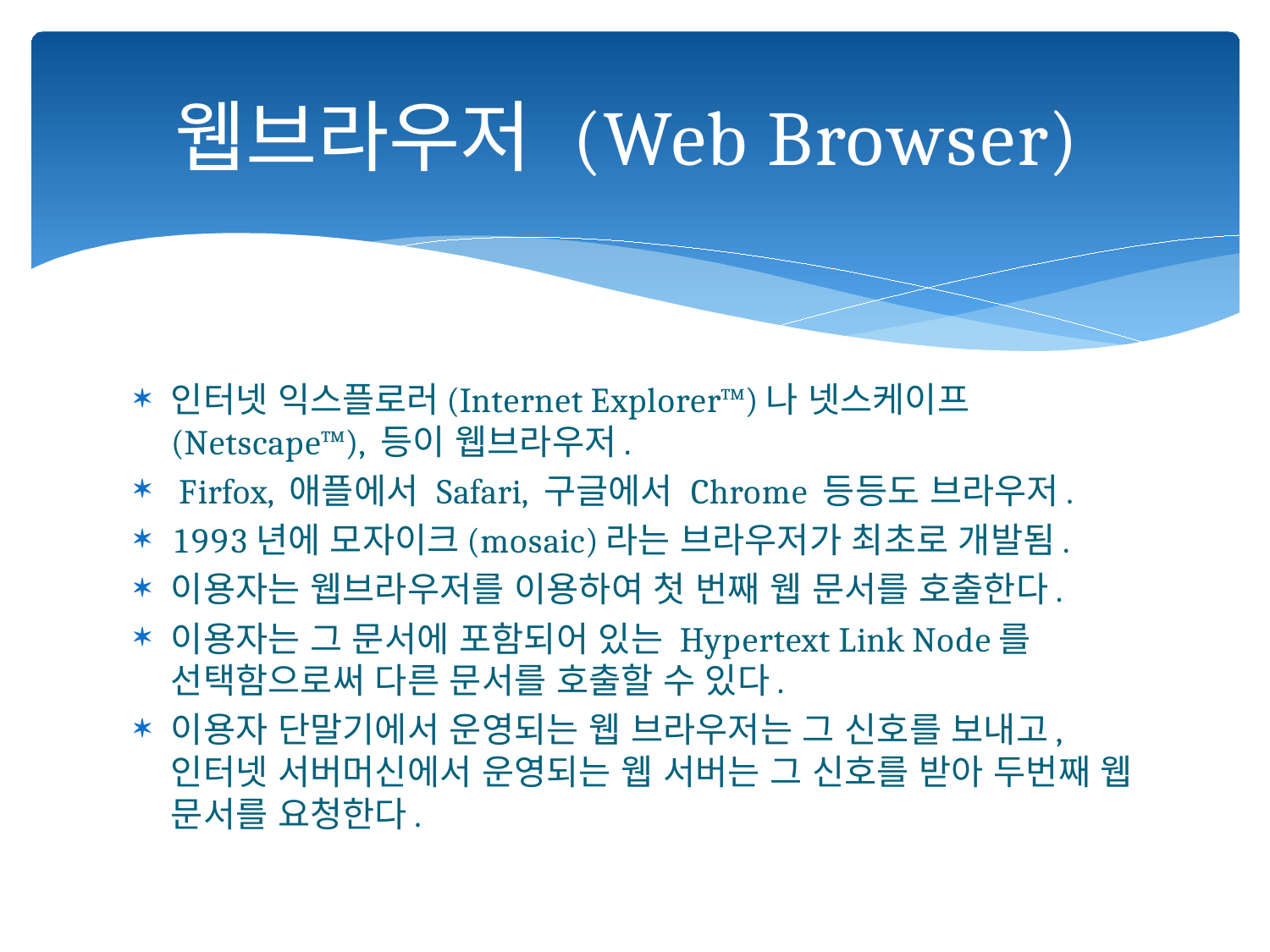

# 웹브라우저 (Web Browser)
인터넷 익스플로러(Internet Explorer™)나 넷스케이프(Netscape™), 등이 웹브라우저.
 Firfox, 애플에서 Safari, 구글에서 Chrome 등등도 브라우저.
1993년에 모자이크(mosaic)라는 브라우저가 최초로 개발됨.
이용자는 웹브라우저를 이용하여 첫 번째 웹 문서를 호출한다.
이용자는 그 문서에 포함되어 있는 Hypertext Link Node를 선택함으로써 다른 문서를 호출할 수 있다.
이용자 단말기에서 운영되는 웹 브라우저는 그 신호를 보내고, 인터넷 서버머신에서 운영되는 웹 서버는 그 신호를 받아 두번째 웹 문서를 요청한다.